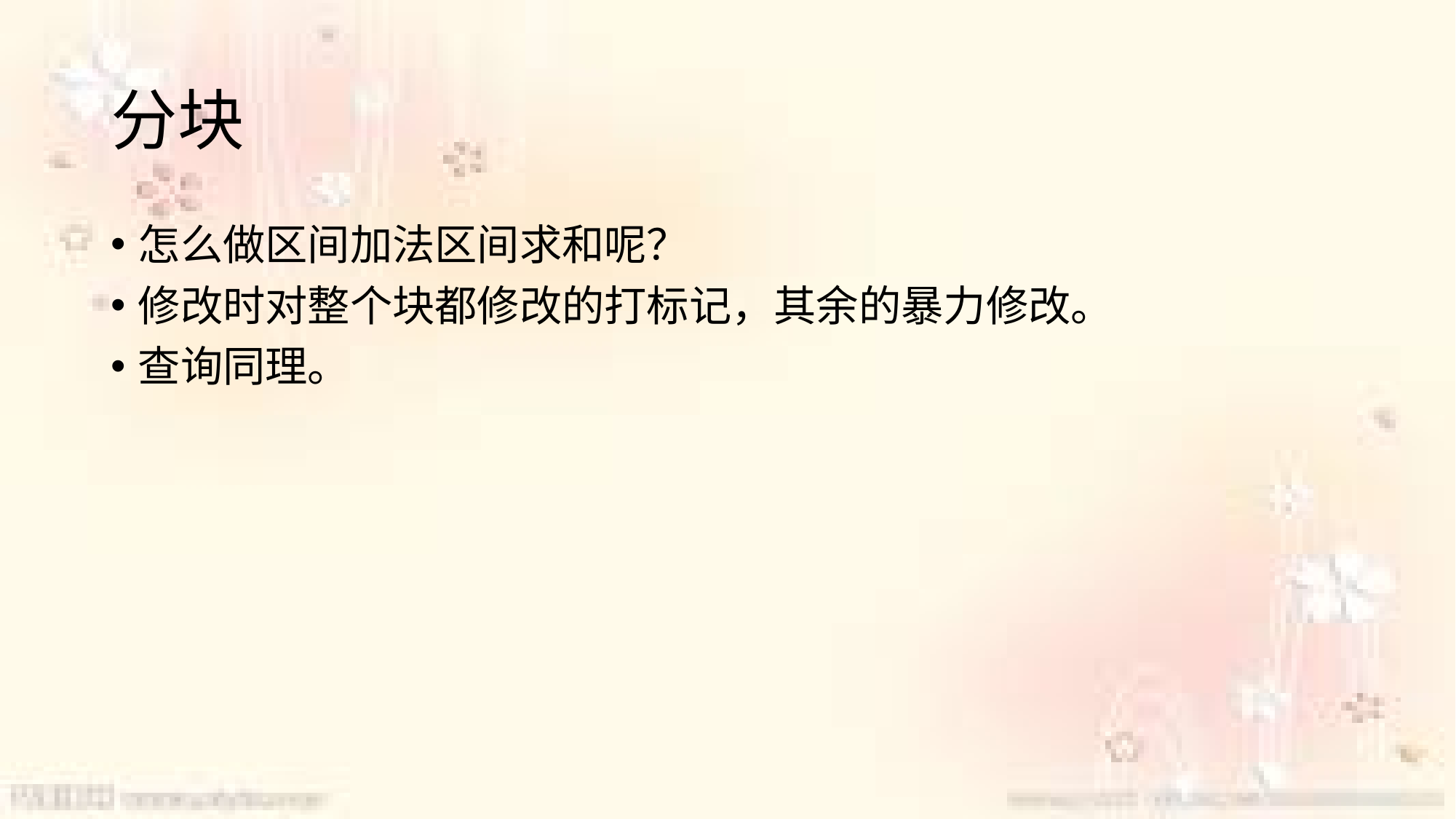

# 分块
怎么做区间加法区间求和呢？
修改时对整个块都修改的打标记，其余的暴力修改。
查询同理。